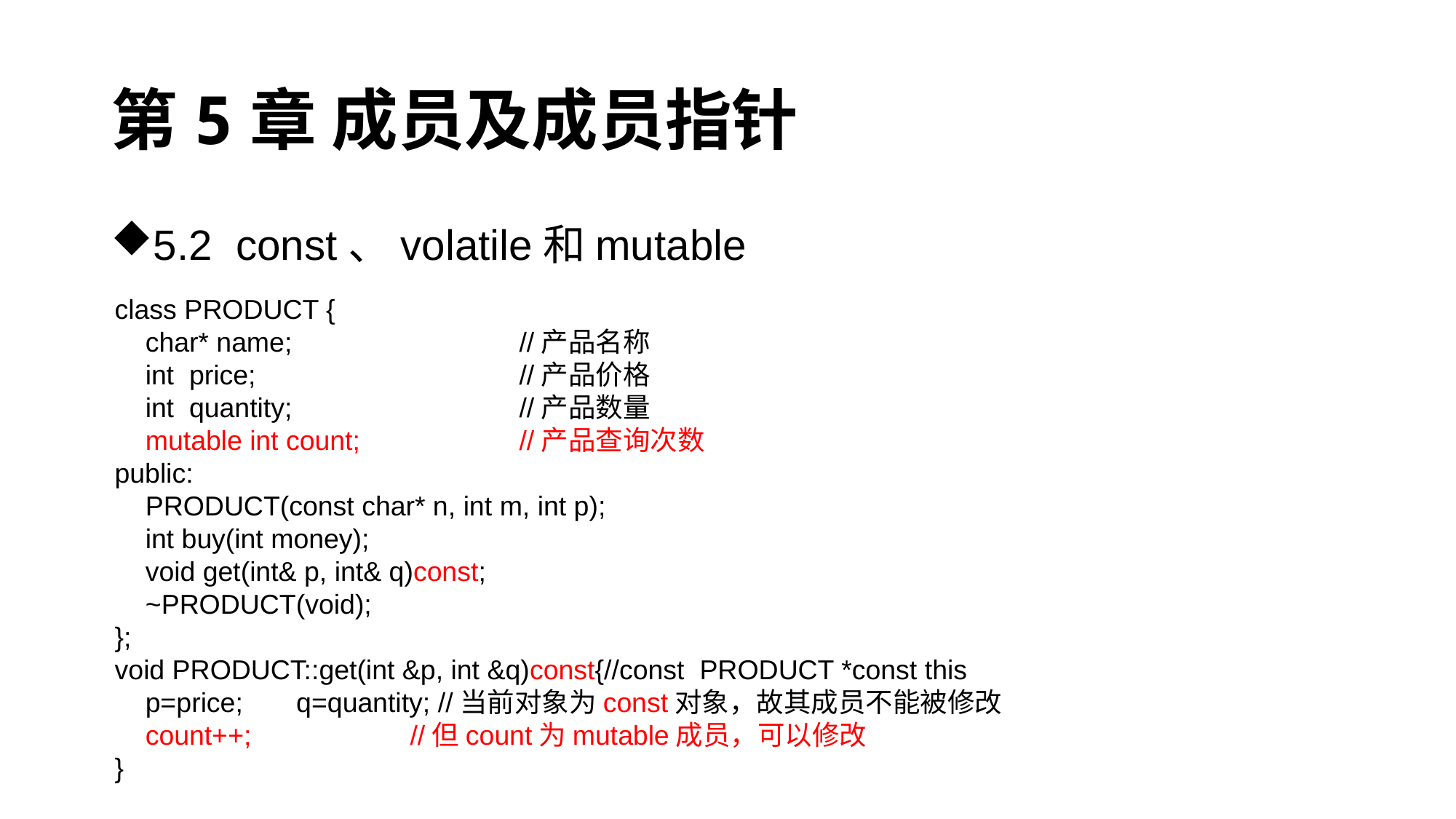

# 第5章 成员及成员指针
5.2  const、volatile和mutable
class PRODUCT {
    char* name;			//产品名称
    int  price;			//产品价格
    int  quantity;			//产品数量
    mutable int count;		//产品查询次数
public:
    PRODUCT(const char* n, int m, int p);
    int buy(int money);
    void get(int& p, int& q)const;
    ~PRODUCT(void);
};
void PRODUCT::get(int &p, int &q)const{//const  PRODUCT *const this
    p=price;       q=quantity; //当前对象为const对象，故其成员不能被修改
    count++;    		//但count为mutable成员，可以修改
}